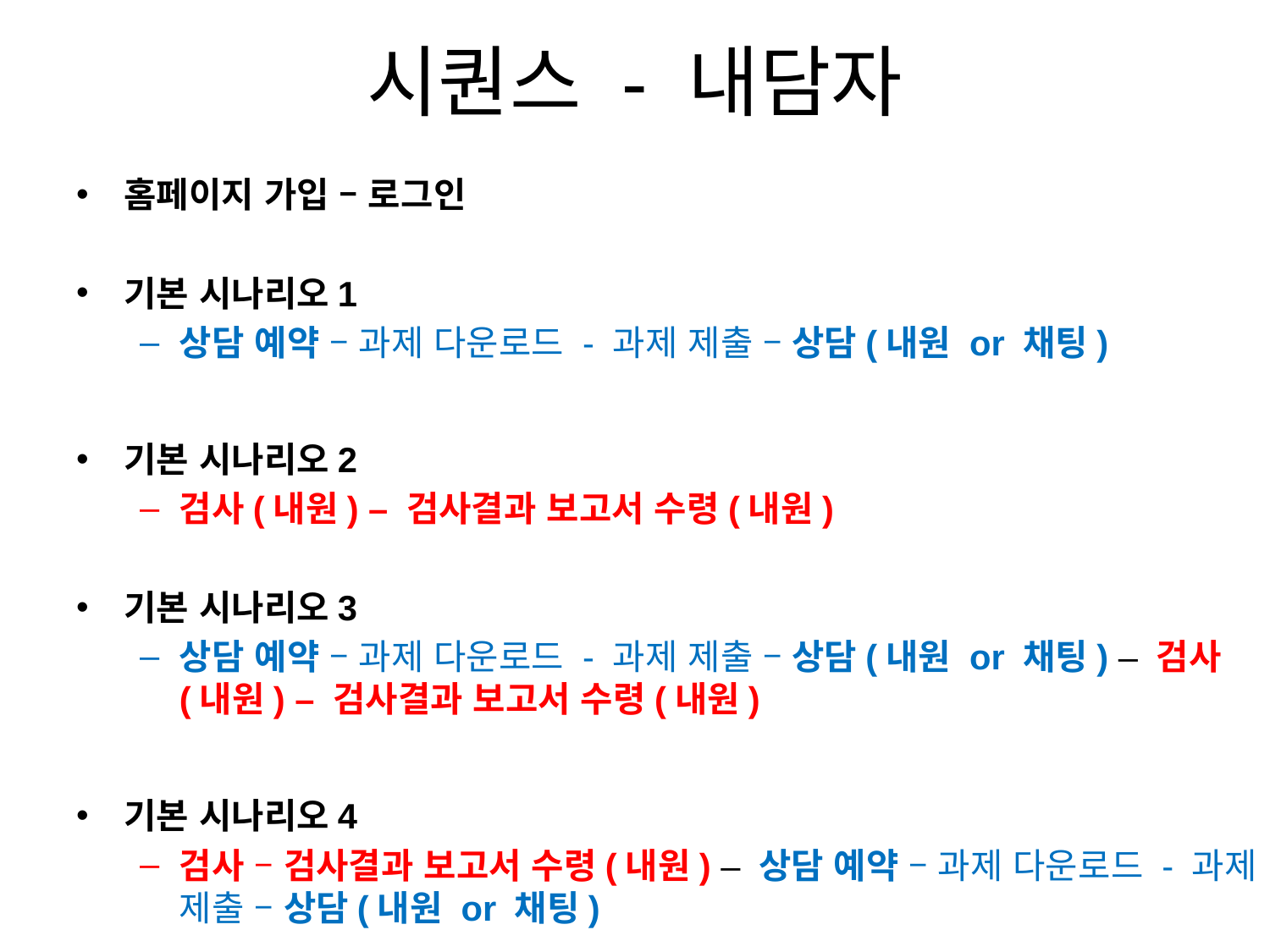

# 시퀀스 - 내담자
홈페이지 가입 – 로그인

기본 시나리오1
상담 예약 – 과제 다운로드 - 과제 제출 – 상담(내원 or 채팅)

기본 시나리오2
검사(내원) – 검사결과 보고서 수령(내원)

기본 시나리오3
상담 예약 – 과제 다운로드 - 과제 제출 – 상담(내원 or 채팅) – 검사(내원) – 검사결과 보고서 수령(내원)

기본 시나리오4
검사 – 검사결과 보고서 수령(내원) – 상담 예약 – 과제 다운로드 - 과제 제출 – 상담(내원 or 채팅)